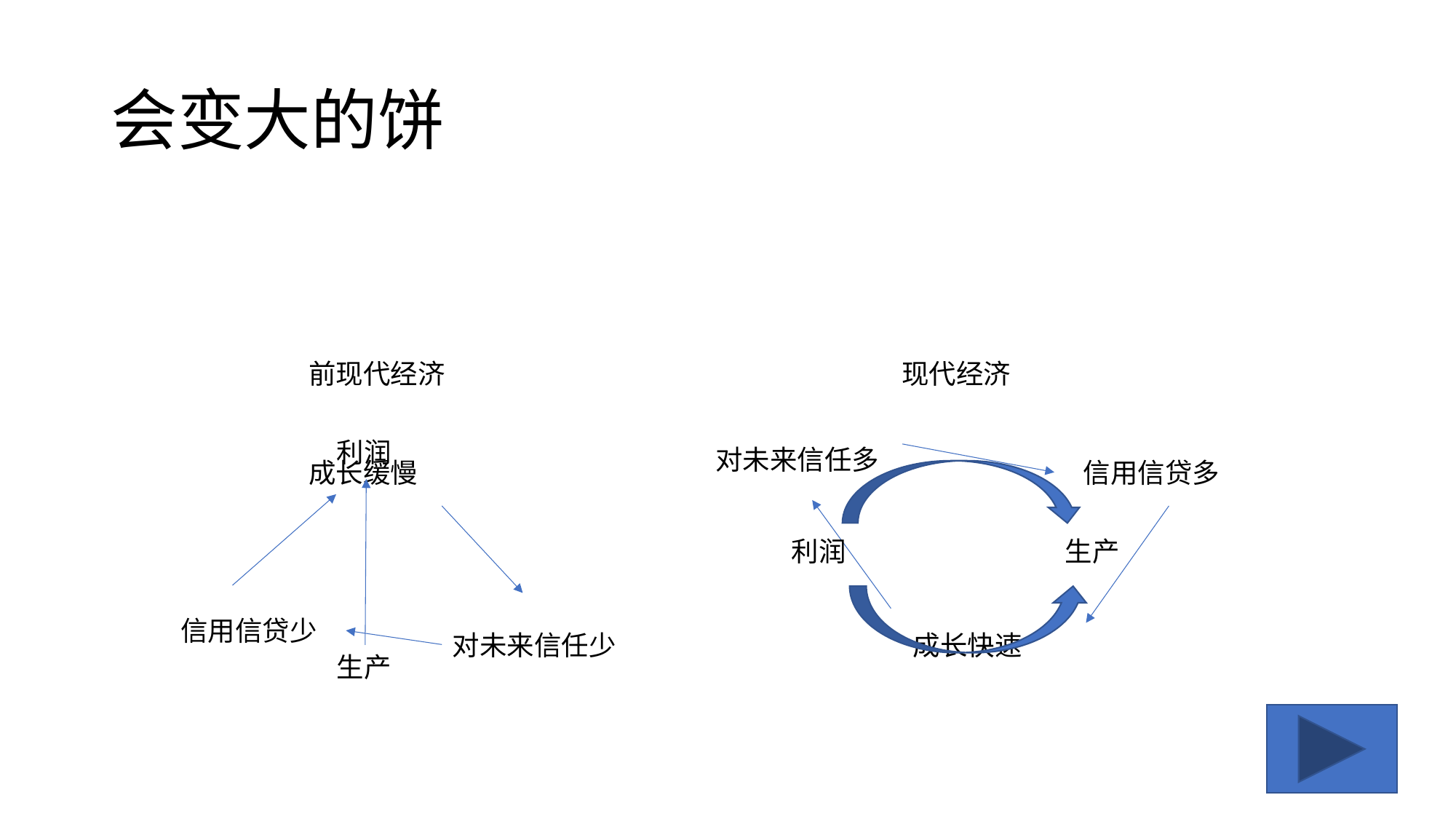

# 会变大的饼

现代经济
前现代经济
利润
对未来信任多
成长缓慢
信用信贷多

生产
利润

信用信贷少
对未来信任少
成长快速
生产